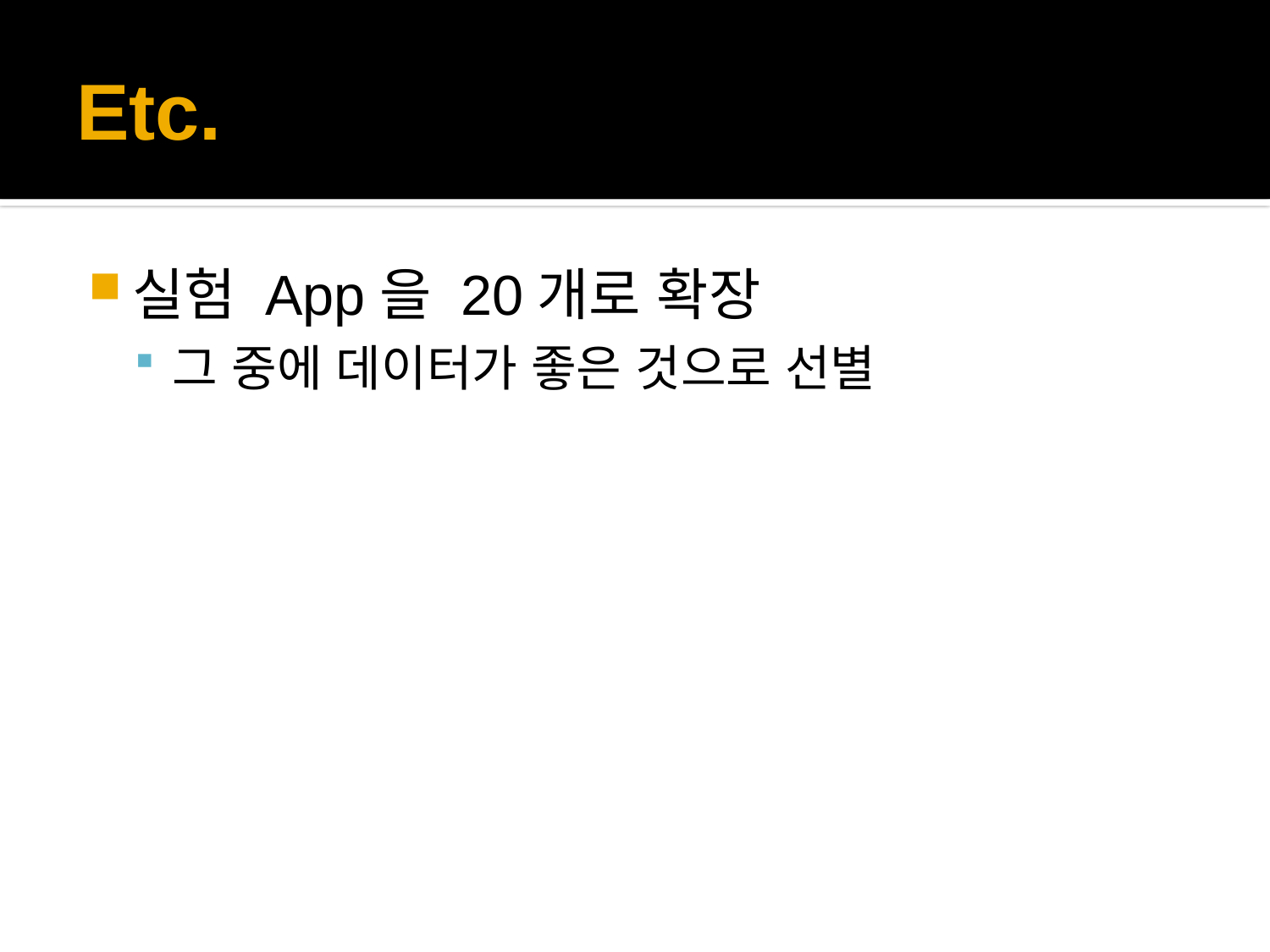

# Etc.
실험 App을 20개로 확장
그 중에 데이터가 좋은 것으로 선별